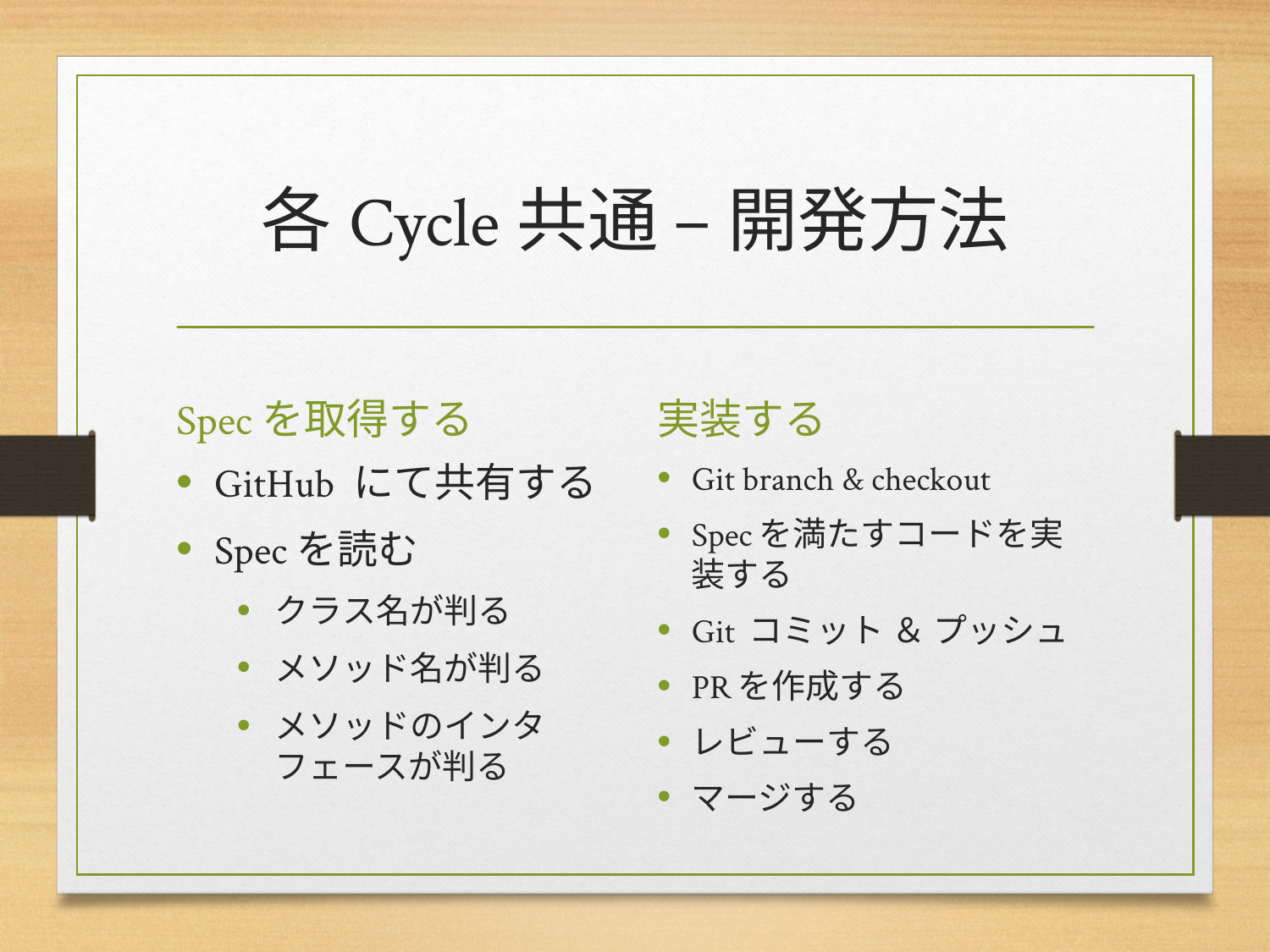

# 各Cycle共通 – 開発方法
Specを取得する
実装する
GitHub にて共有する
Specを読む
クラス名が判る
メソッド名が判る
メソッドのインタフェースが判る

Git branch & checkout
Specを満たすコードを実装する
Git コミット ＆ プッシュ
PRを作成する
レビューする
マージする